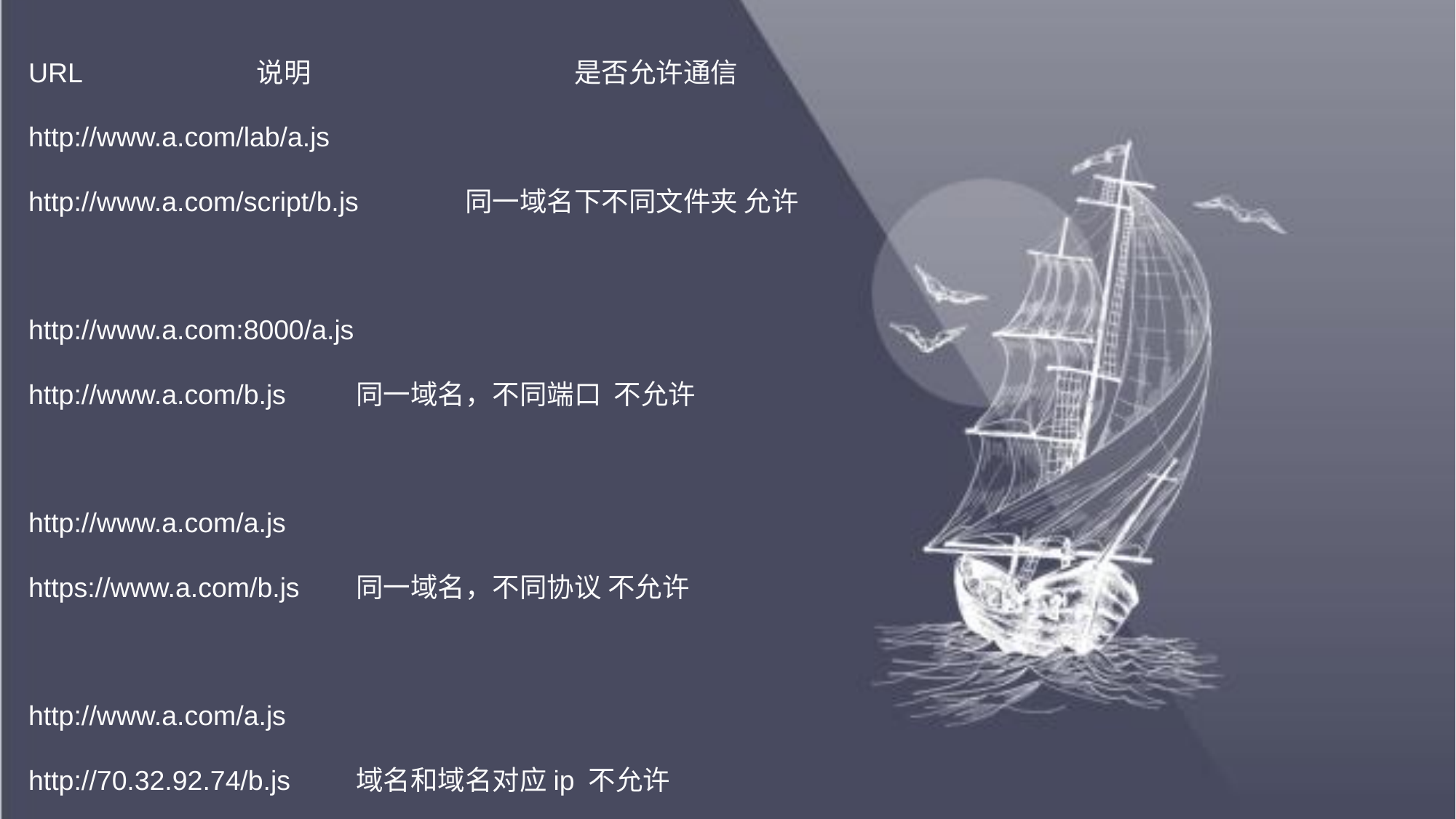

URL                      说明       			是否允许通信
http://www.a.com/lab/a.js
http://www.a.com/script/b.js 	同一域名下不同文件夹 允许

http://www.a.com:8000/a.js
http://www.a.com/b.js     	同一域名，不同端口  不允许

http://www.a.com/a.js
https://www.a.com/b.js 	同一域名，不同协议 不允许

http://www.a.com/a.js
http://70.32.92.74/b.js 	域名和域名对应ip 不允许